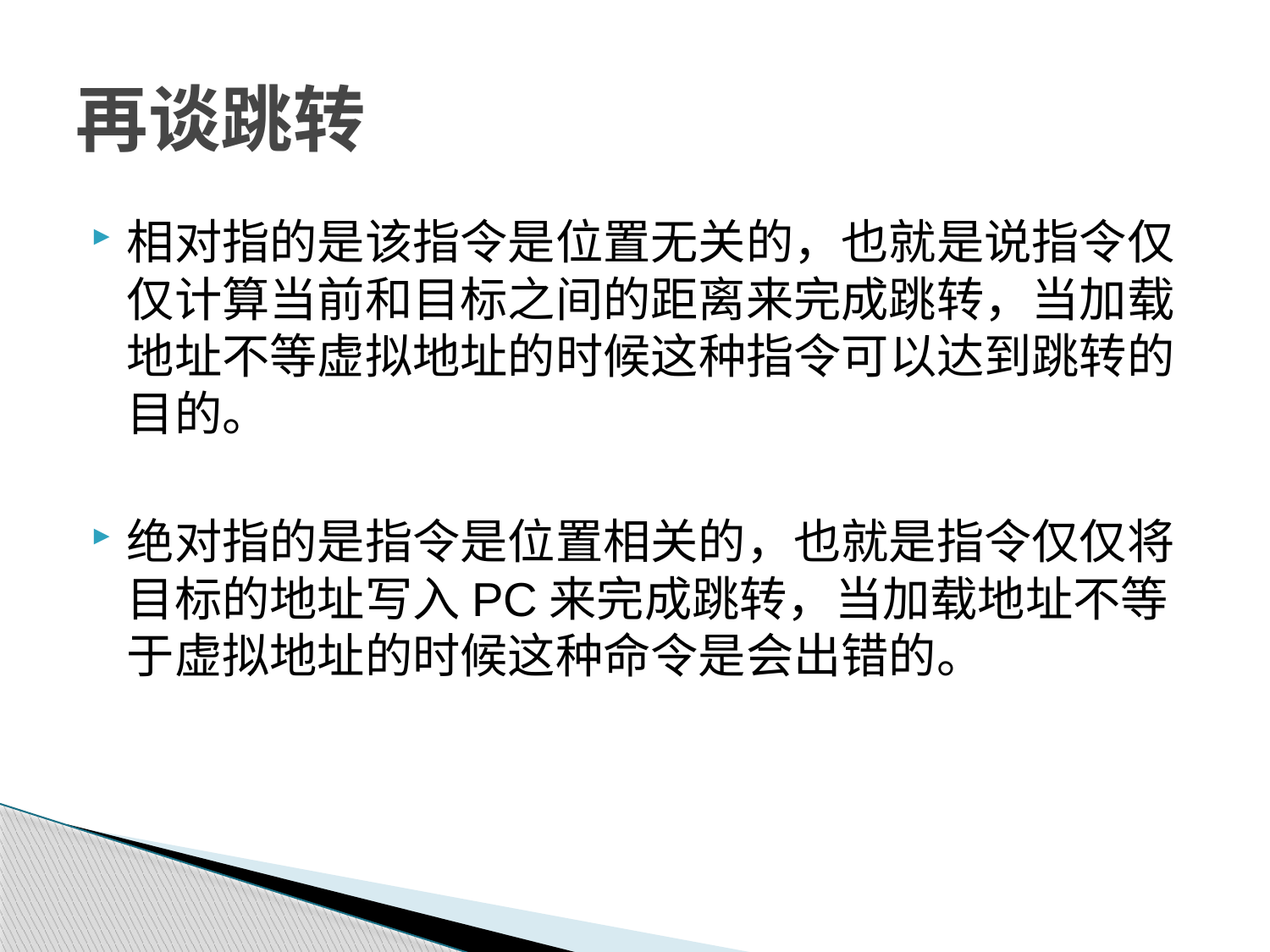

# 再谈跳转
相对指的是该指令是位置无关的，也就是说指令仅仅计算当前和目标之间的距离来完成跳转，当加载地址不等虚拟地址的时候这种指令可以达到跳转的目的。

绝对指的是指令是位置相关的，也就是指令仅仅将目标的地址写入PC来完成跳转，当加载地址不等于虚拟地址的时候这种命令是会出错的。